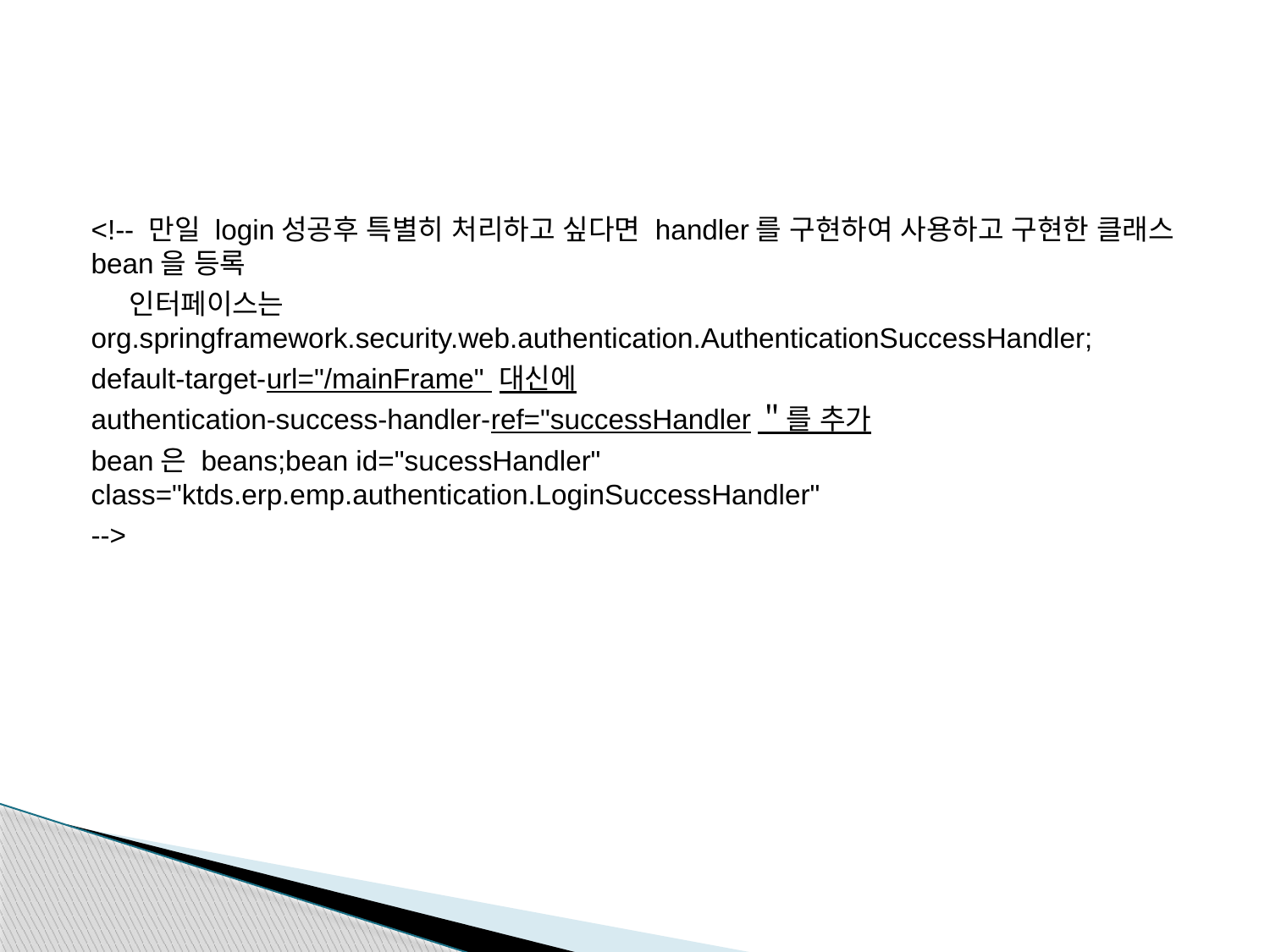

#
<!-- 만일 login성공후 특별히 처리하고 싶다면 handler를 구현하여 사용하고 구현한 클래스 bean을 등록
    인터페이스는 org.springframework.security.web.authentication.AuthenticationSuccessHandler;
default-target-url="/mainFrame" 대신에
authentication-success-handler-ref="successHandler＂를 추가
bean은 beans;bean id="sucessHandler" class="ktds.erp.emp.authentication.LoginSuccessHandler"
-->